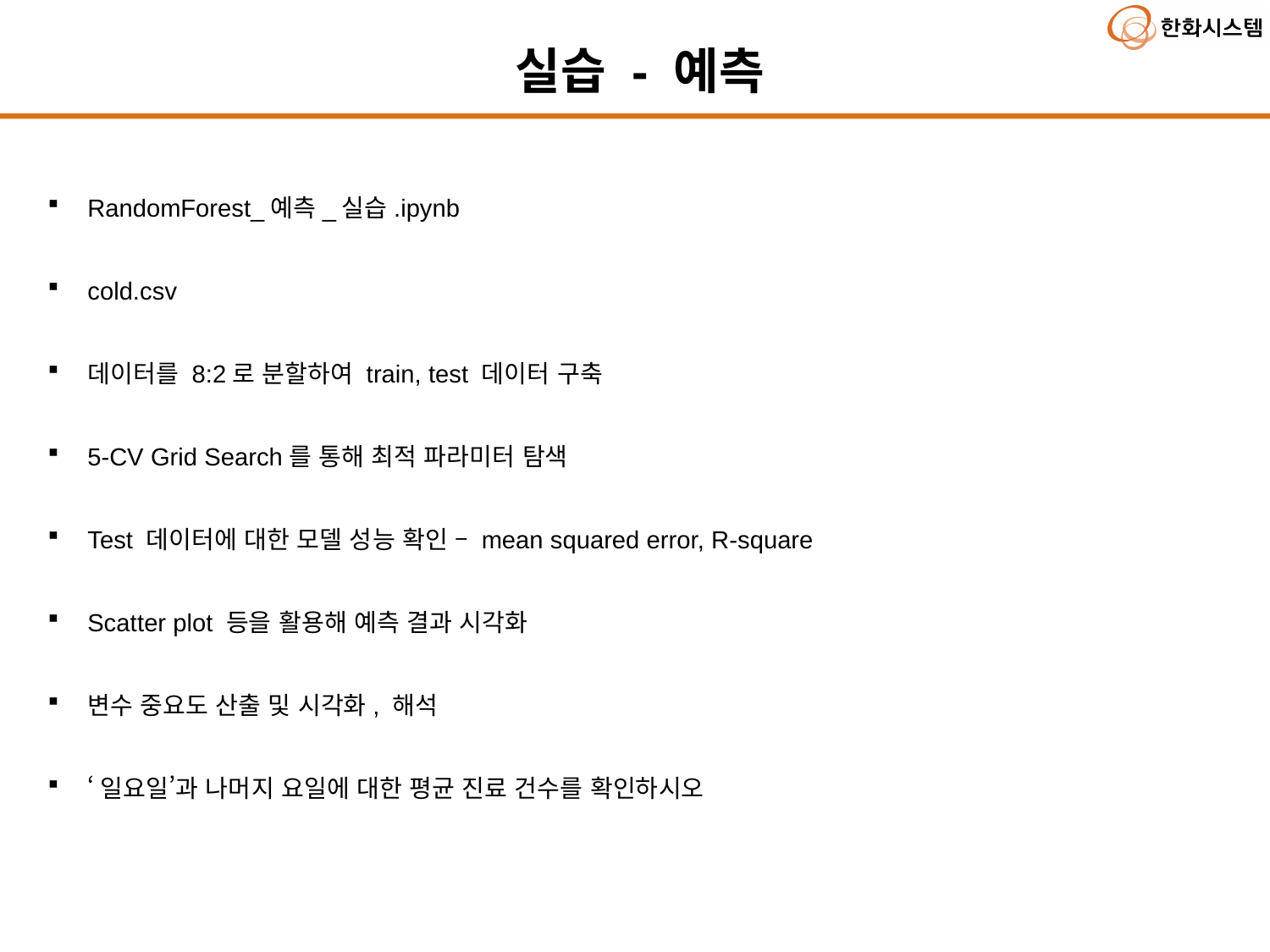

실습 - 예측
RandomForest_예측_실습.ipynb
cold.csv
데이터를 8:2로 분할하여 train, test 데이터 구축
5-CV Grid Search를 통해 최적 파라미터 탐색
Test 데이터에 대한 모델 성능 확인 – mean squared error, R-square
Scatter plot 등을 활용해 예측 결과 시각화
변수 중요도 산출 및 시각화, 해석
‘일요일’과 나머지 요일에 대한 평균 진료 건수를 확인하시오